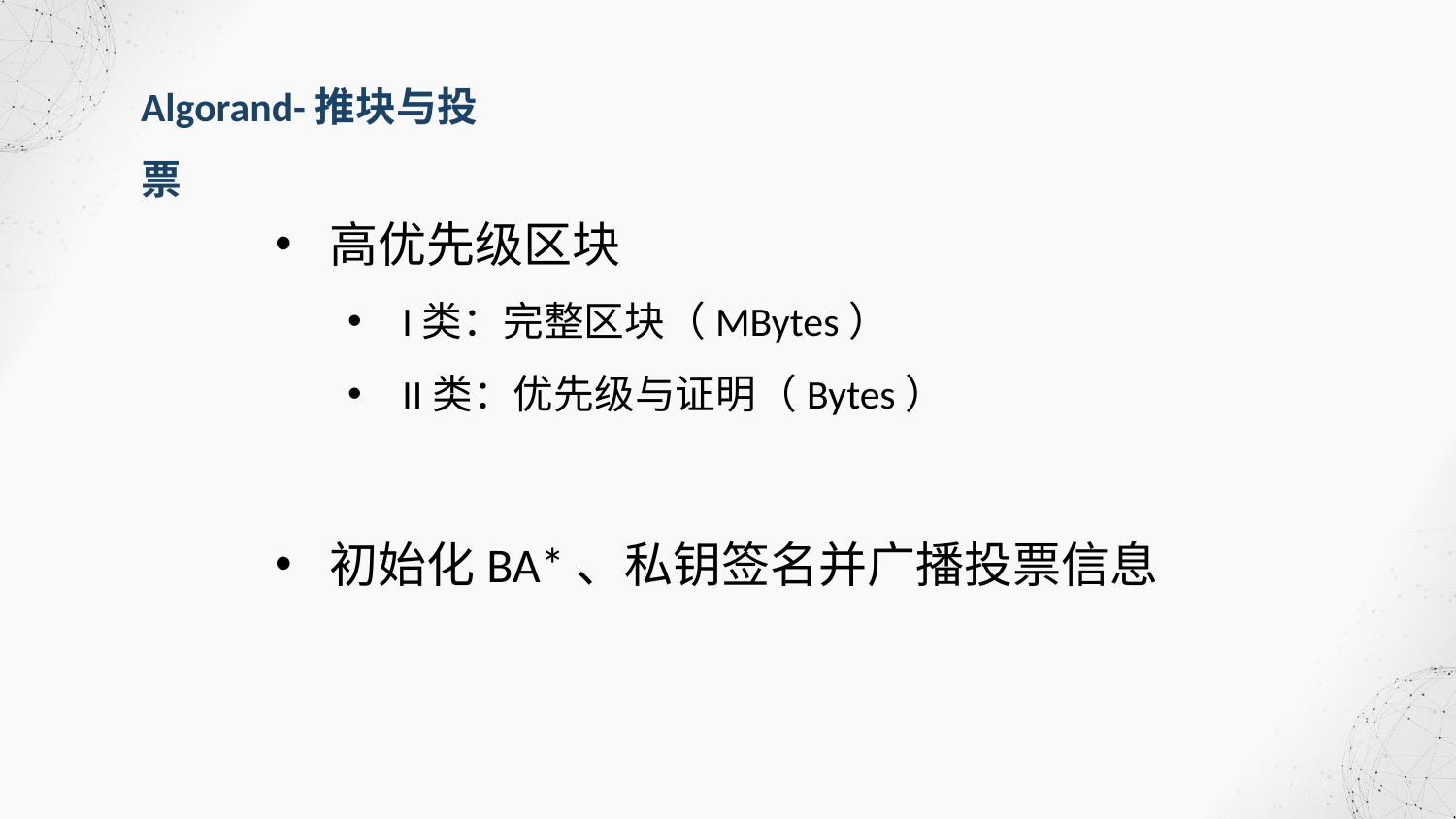

Algorand-推块与投票
高优先级区块
I类：完整区块（MBytes）
II类：优先级与证明（Bytes）

初始化BA*、私钥签名并广播投票信息